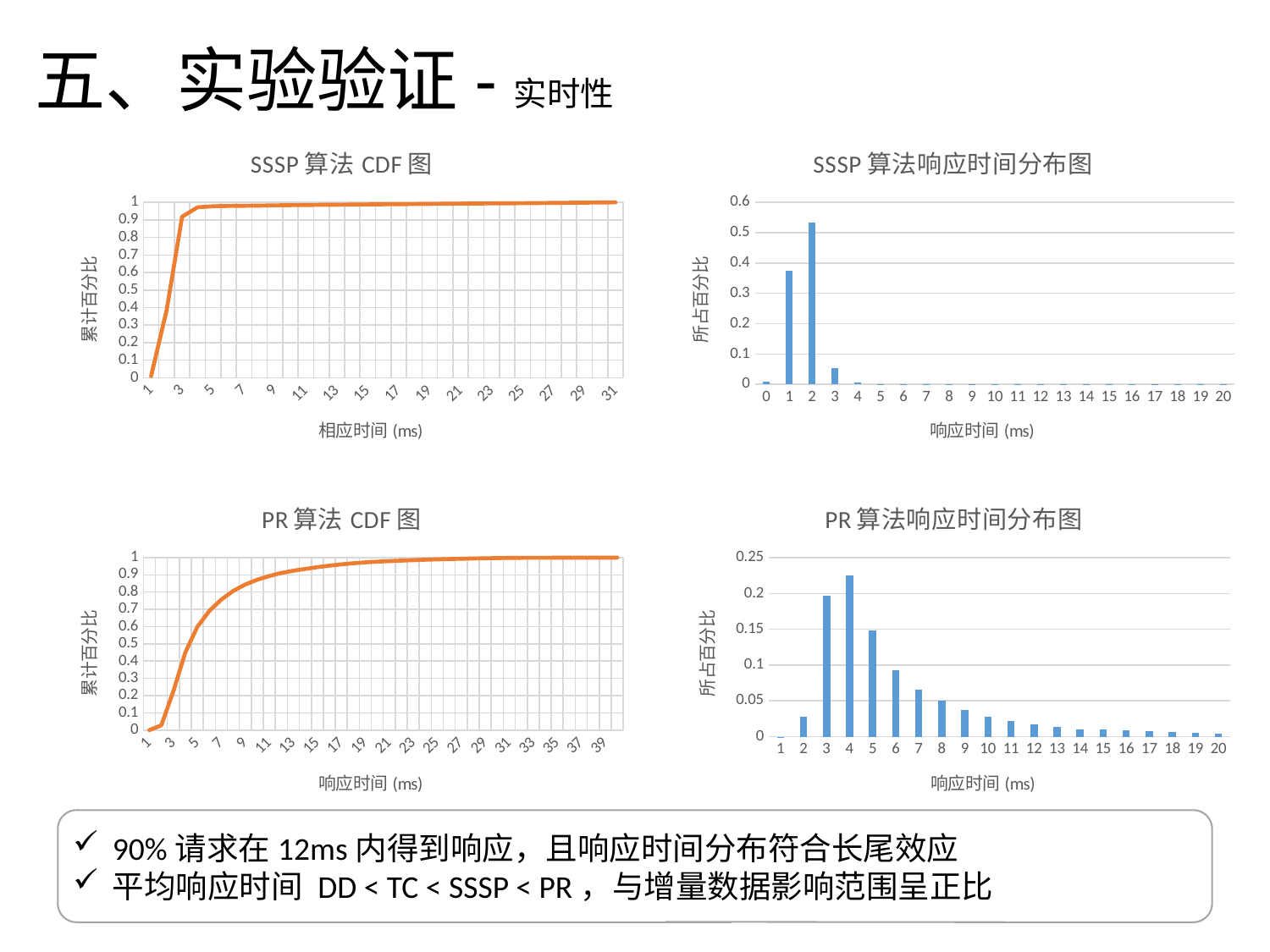

五、实验验证-实时性

### Chart: SSSP算法CDF图

| Category |  |
|---|---|

### Chart: SSSP算法响应时间分布图

| Category |  |
|---|---|
| 0 | 0.009337922858467752 |
| 1 | 0.3753261691545713 |
| 2 | 0.5334729347351975 |
| 3 | 0.05378209964752653 |
| 4 | 0.005944817297955792 |
| 5 | 0.0016750447581939112 |
| 6 | 0.0010883059163406766 |
| 7 | 0.0011201377889925384 |
| 8 | 0.0012423033543050887 |
| 9 | 0.0011648744748816414 |
| 10 | 0.0008852701880747481 |
| 11 | 0.0007751491151169564 |
| 12 | 0.0007123456906957157 |
| 13 | 0.0008525779945404037 |
| 14 | 0.0007605236601147496 |
| 15 | 0.0007665459062921288 |
| 16 | 0.0008491367110104727 |
| 17 | 0.0008035397042388871 |
| 18 | 0.000786333286589232 |
| 19 | 0.0008284890098308867 |
| 20 | 0.0007820316821768183 |

### Chart: PR算法CDF图

| Category |  |
|---|---|

### Chart: PR算法响应时间分布图

| Category |  |
|---|---|
| 1 | 3.2345435633434283e-05 |
| 2 | 0.028102225195732446 |
| 3 | 0.19728247268938678 |
| 4 | 0.2252408458161179 |
| 5 | 0.1481974229199757 |
| 6 | 0.09247985645436144 |
| 7 | 0.06574465151197888 |
| 8 | 0.050200967298764575 |
| 9 | 0.03714192325960276 |
| 10 | 0.027339553871323048 |
| 11 | 0.02167144187440097 |
| 12 | 0.017135420124649095 |
| 13 | 0.013448040462437586 |
| 14 | 0.010475665166859887 |
| 15 | 0.009973459718867093 |
| 16 | 0.008912869908360274 |
| 17 | 0.007367949759026504 |
| 18 | 0.0062656513604660465 |
| 19 | 0.005308056226581479 |
| 20 | 0.004189585110204304 |
90%请求在12ms内得到响应，且响应时间分布符合长尾效应
平均响应时间 DD < TC < SSSP < PR，与增量数据影响范围呈正比

2017/5/24
中国科学院软件研究所
38